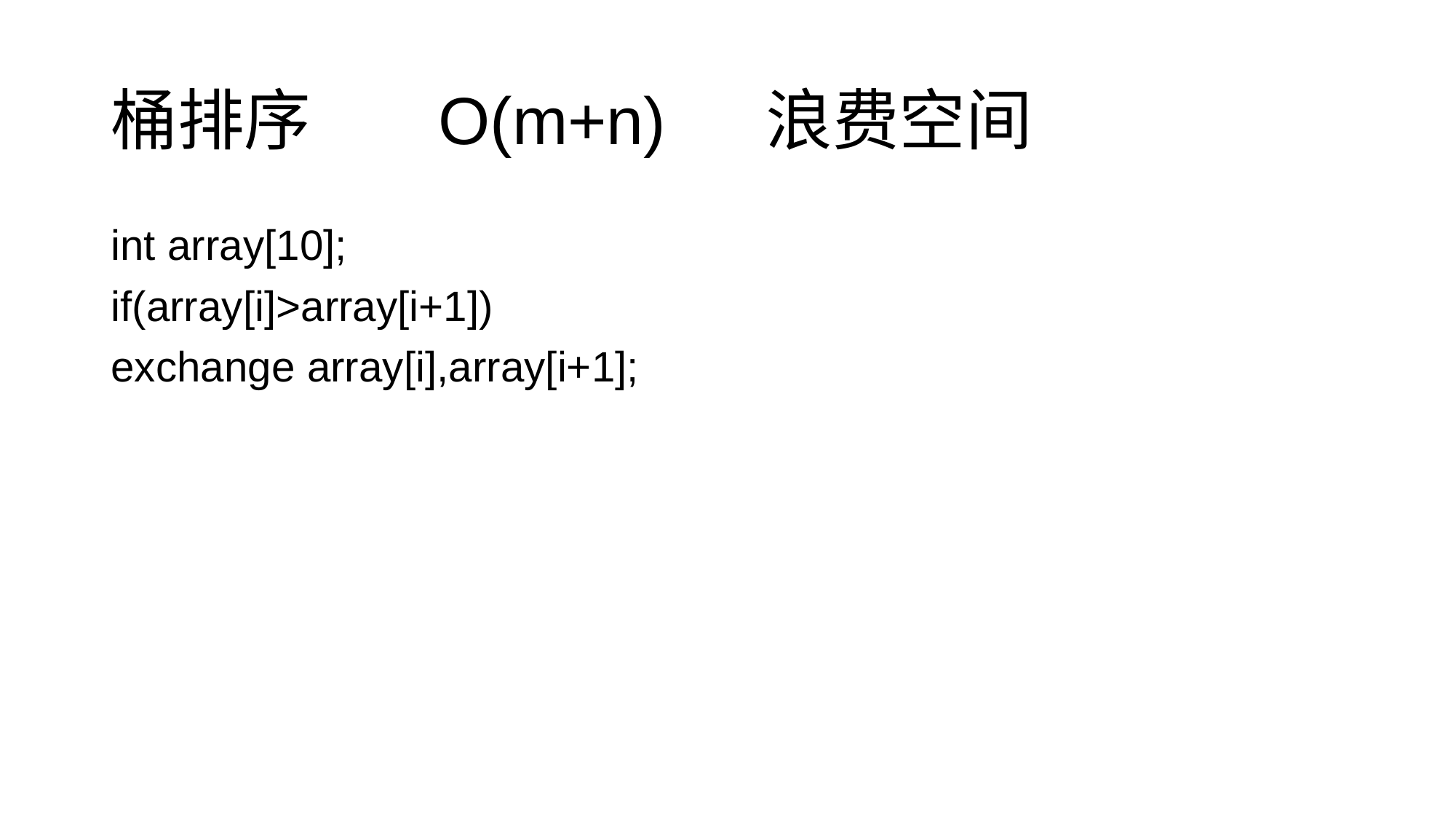

# 桶排序		O(m+n)	浪费空间
int array[10];
if(array[i]>array[i+1])
exchange array[i],array[i+1];